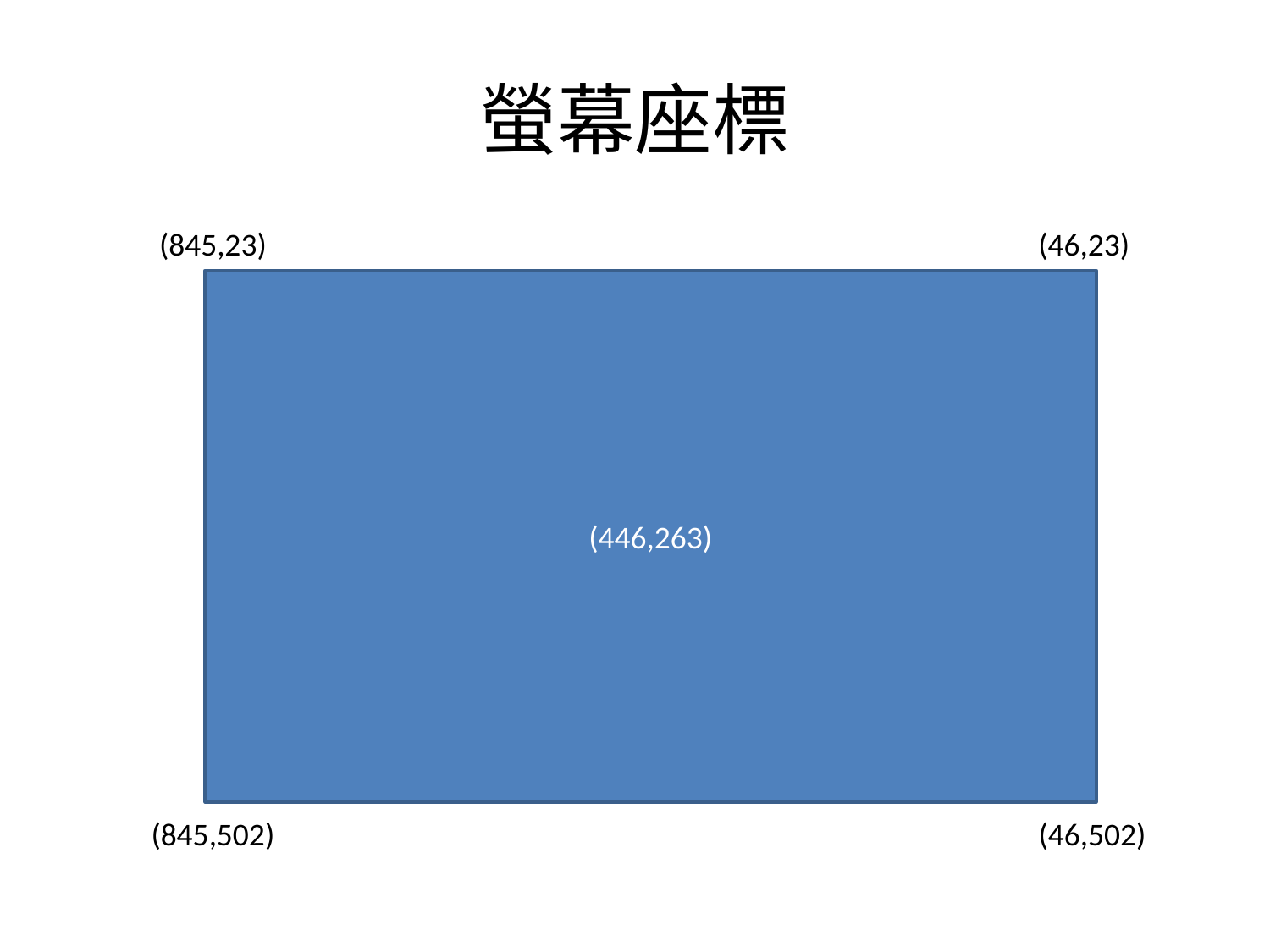

# 螢幕座標
(845,23)
(46,23)

(446,263)
(845,502)
(46,502)